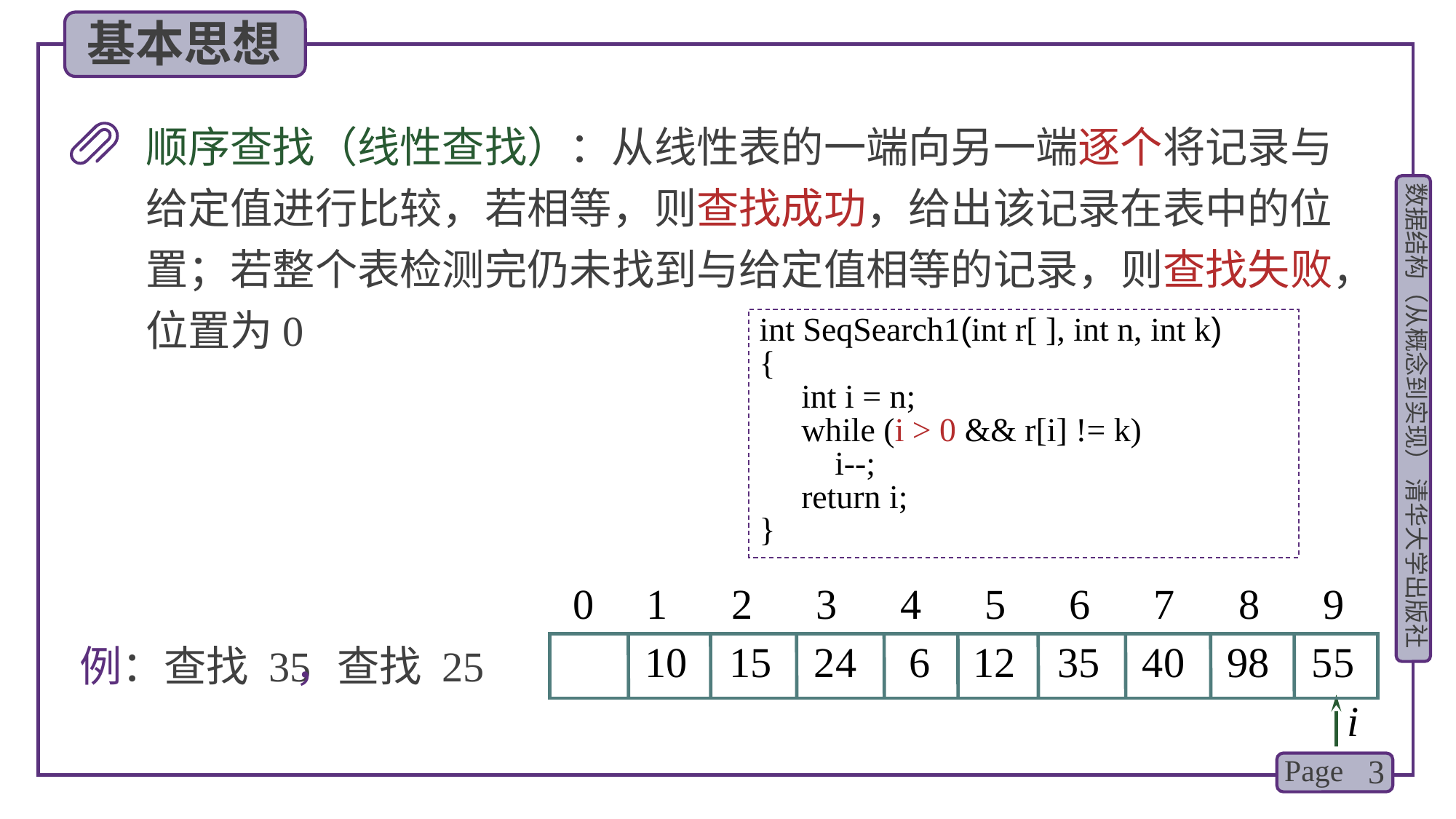

基本思想

顺序查找（线性查找）：从线性表的一端向另一端逐个将记录与给定值进行比较，若相等，则查找成功，给出该记录在表中的位置；若整个表检测完仍未找到与给定值相等的记录，则查找失败，位置为0

int SeqSearch1(int r[ ], int n, int k)
{
     int i = n;
     while (i > 0 && r[i] != k)
         i--;
     return i;
}
0     1      2      3      4      5      6      7      8      9
        10    15    24     6    12    35    40    98    55

例：查找 35
，查找 25
i